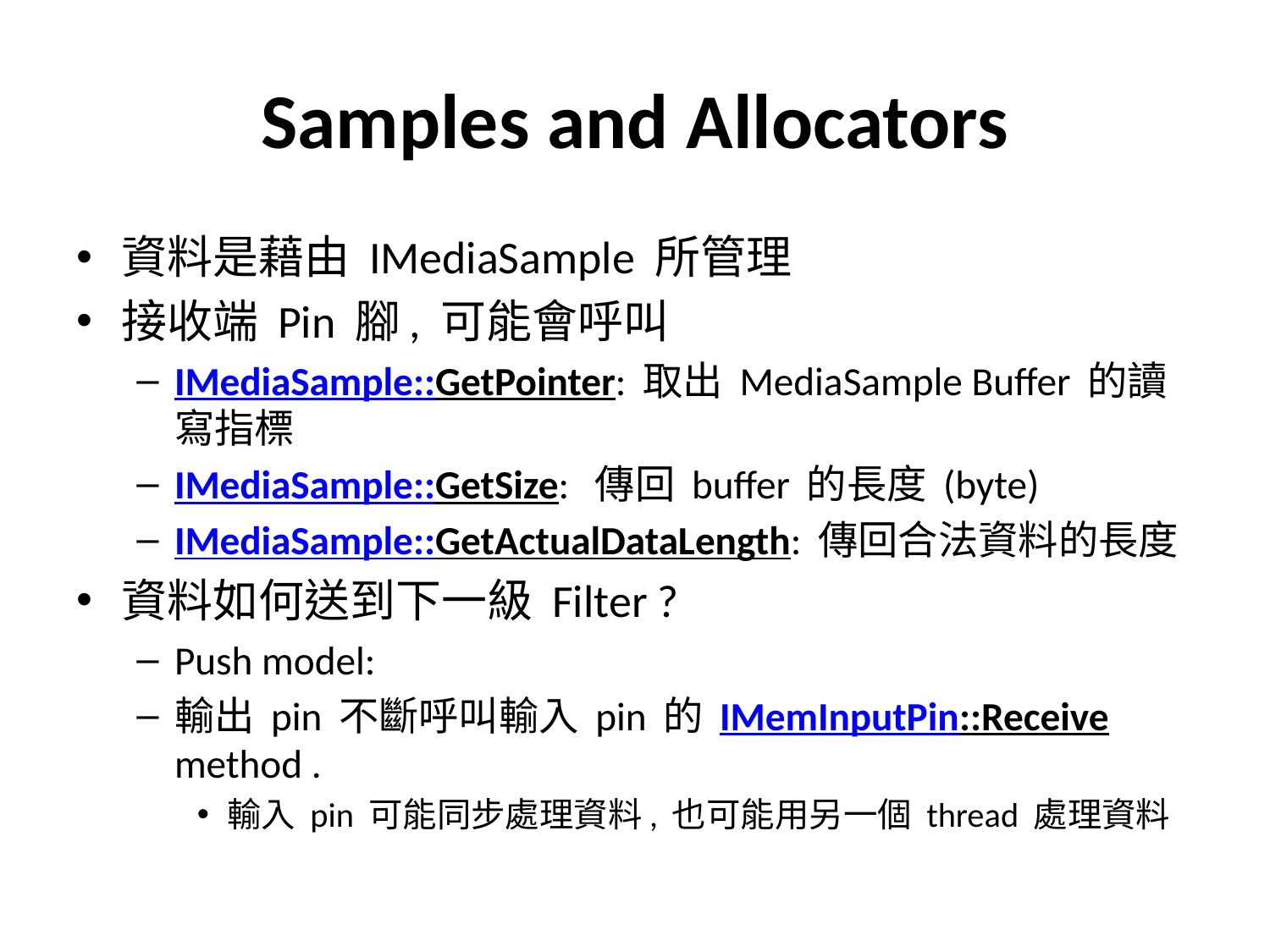

# Samples and Allocators
資料是藉由 IMediaSample 所管理
接收端 Pin 腳, 可能會呼叫
IMediaSample::GetPointer: 取出 MediaSample Buffer 的讀寫指標
IMediaSample::GetSize:  傳回 buffer 的長度 (byte)
IMediaSample::GetActualDataLength: 傳回合法資料的長度
資料如何送到下一級 Filter ?
Push model:
輸出 pin 不斷呼叫輸入 pin 的 IMemInputPin::Receive  method .
輸入 pin 可能同步處理資料, 也可能用另一個 thread 處理資料